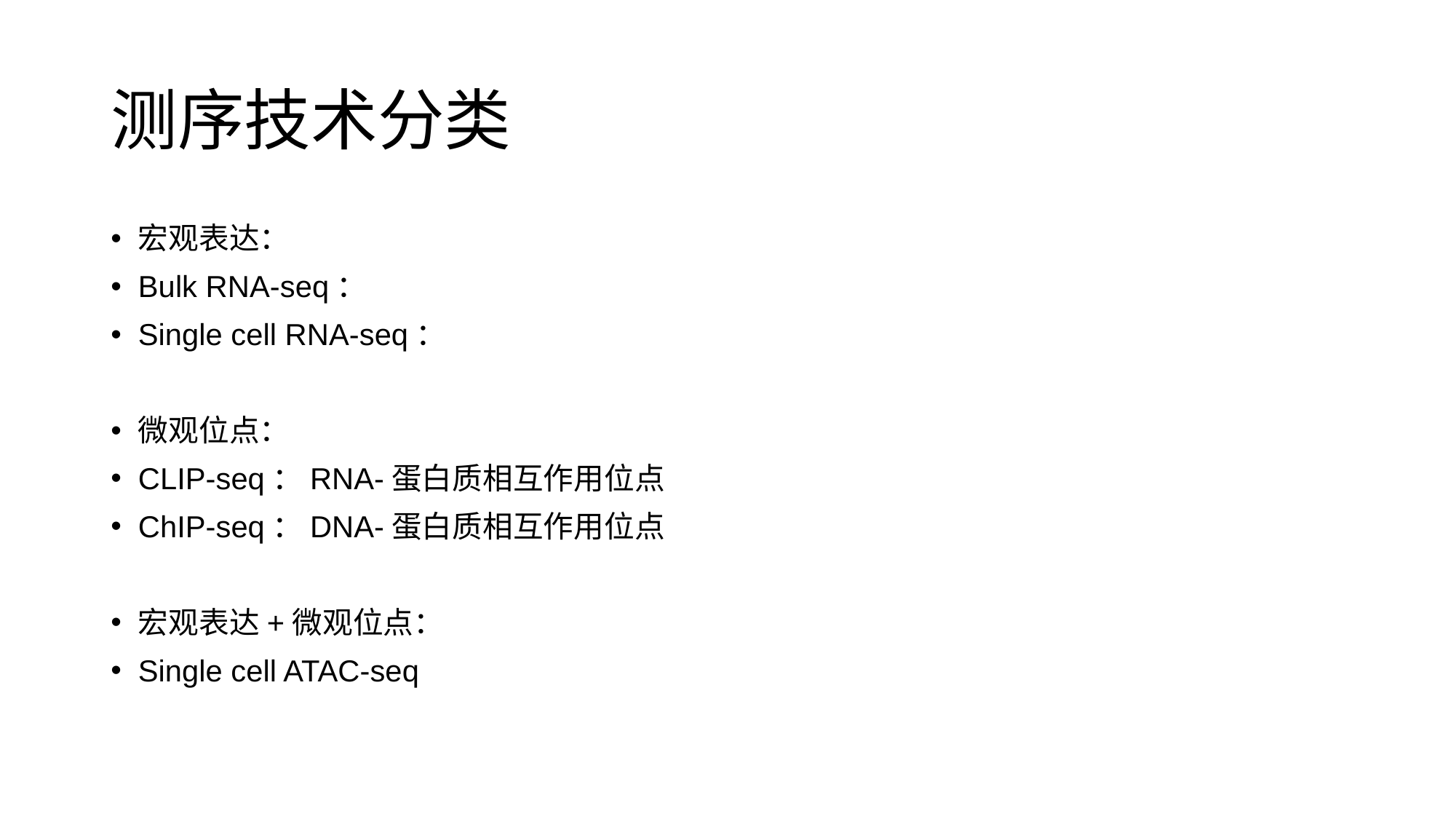

# 测序技术分类
宏观表达：
Bulk RNA-seq：
Single cell RNA-seq：

微观位点：
CLIP-seq：RNA-蛋白质相互作用位点
ChIP-seq：DNA-蛋白质相互作用位点

宏观表达+微观位点：
Single cell ATAC-seq